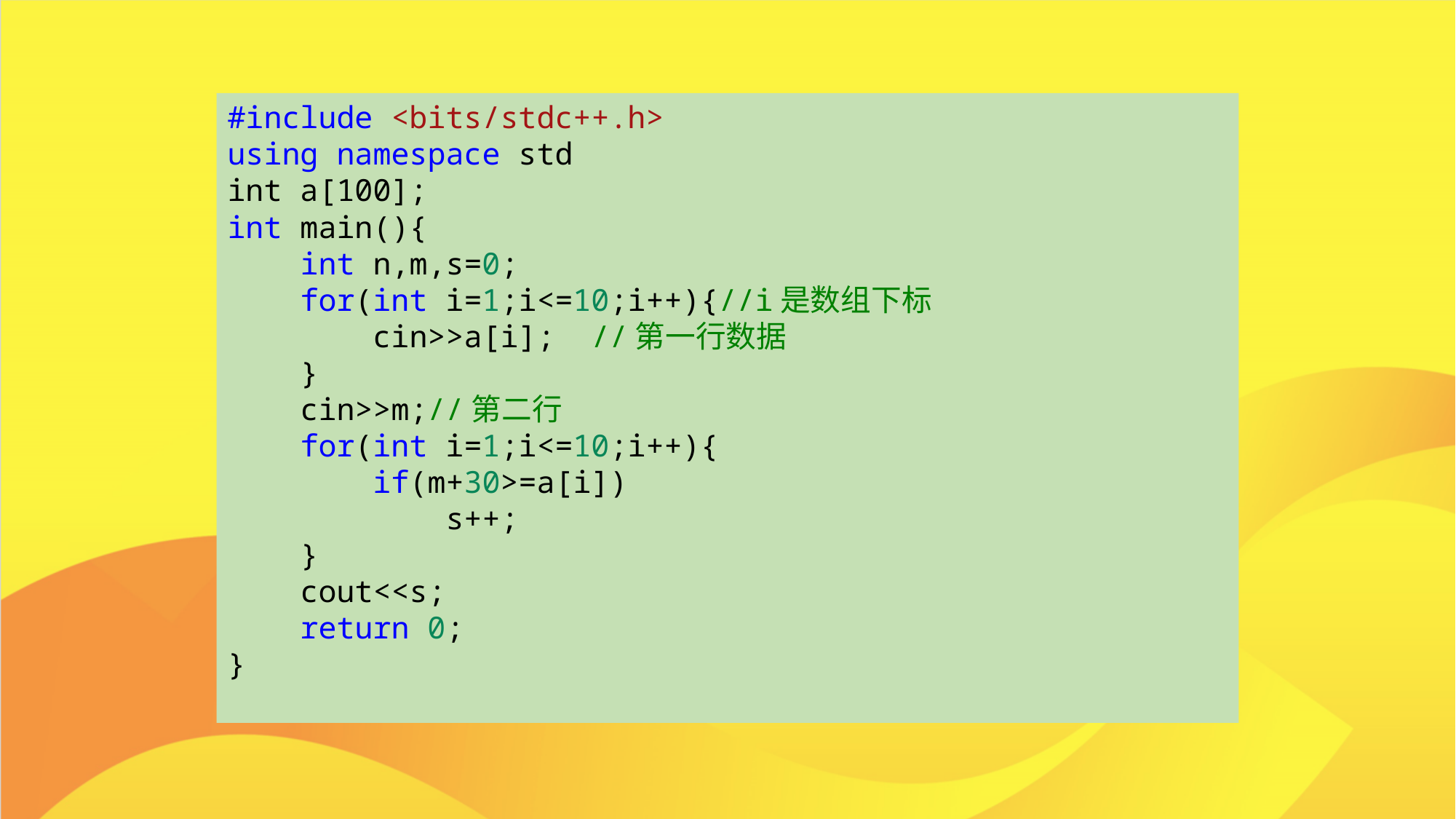

#include <bits/stdc++.h>
using namespace std
int a[100];
int main(){
    int n,m,s=0;
    for(int i=1;i<=10;i++){//i是数组下标
        cin>>a[i];  //第一行数据
    }
    cin>>m;//第二行
    for(int i=1;i<=10;i++){
        if(m+30>=a[i])
            s++;
    }
    cout<<s;
    return 0;
}